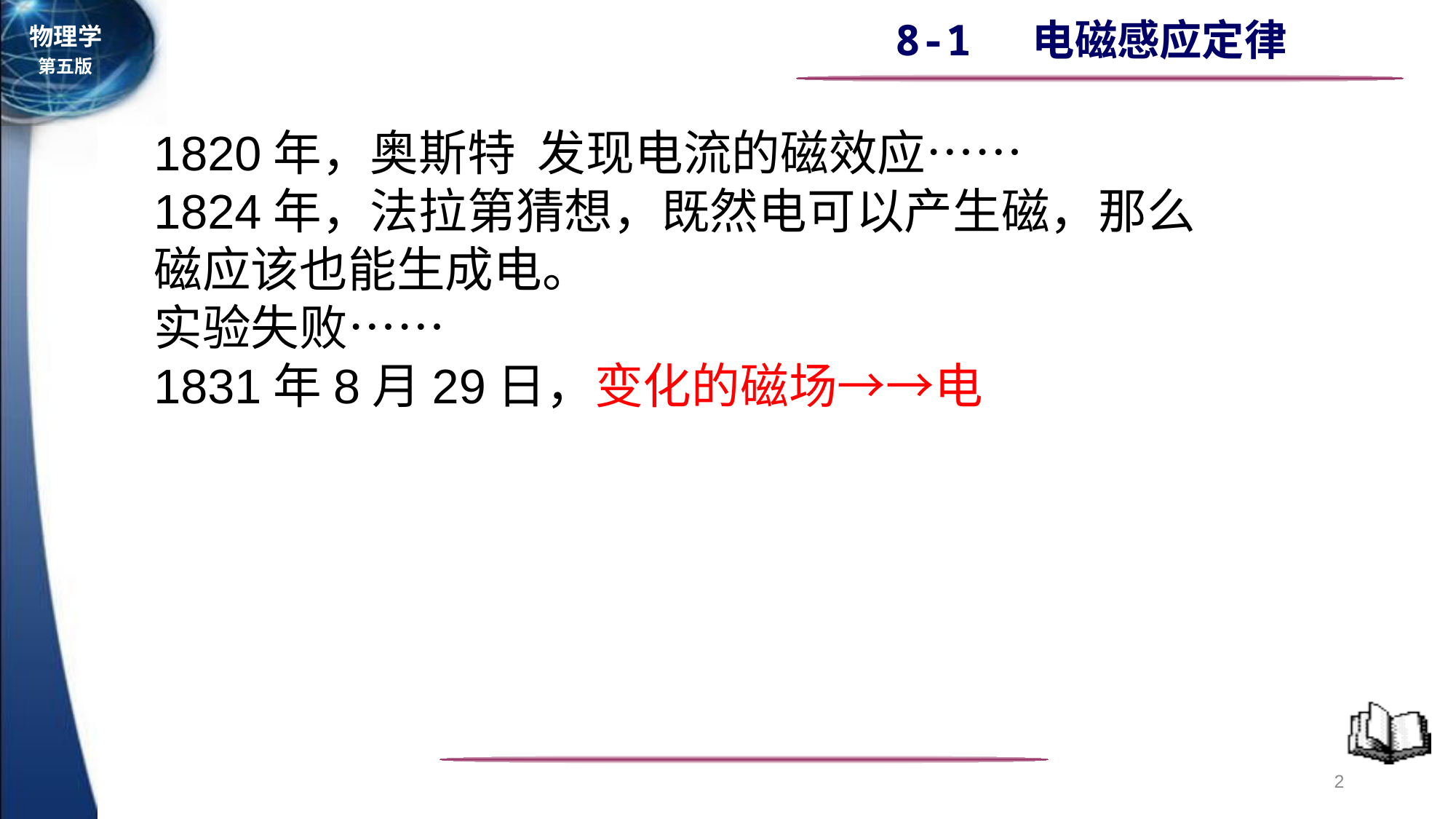

1820年，奥斯特  发现电流的磁效应……
1824年，法拉第猜想，既然电可以产生磁，那么磁应该也能生成电。
实验失败……
1831年8月29日，变化的磁场→→电
2